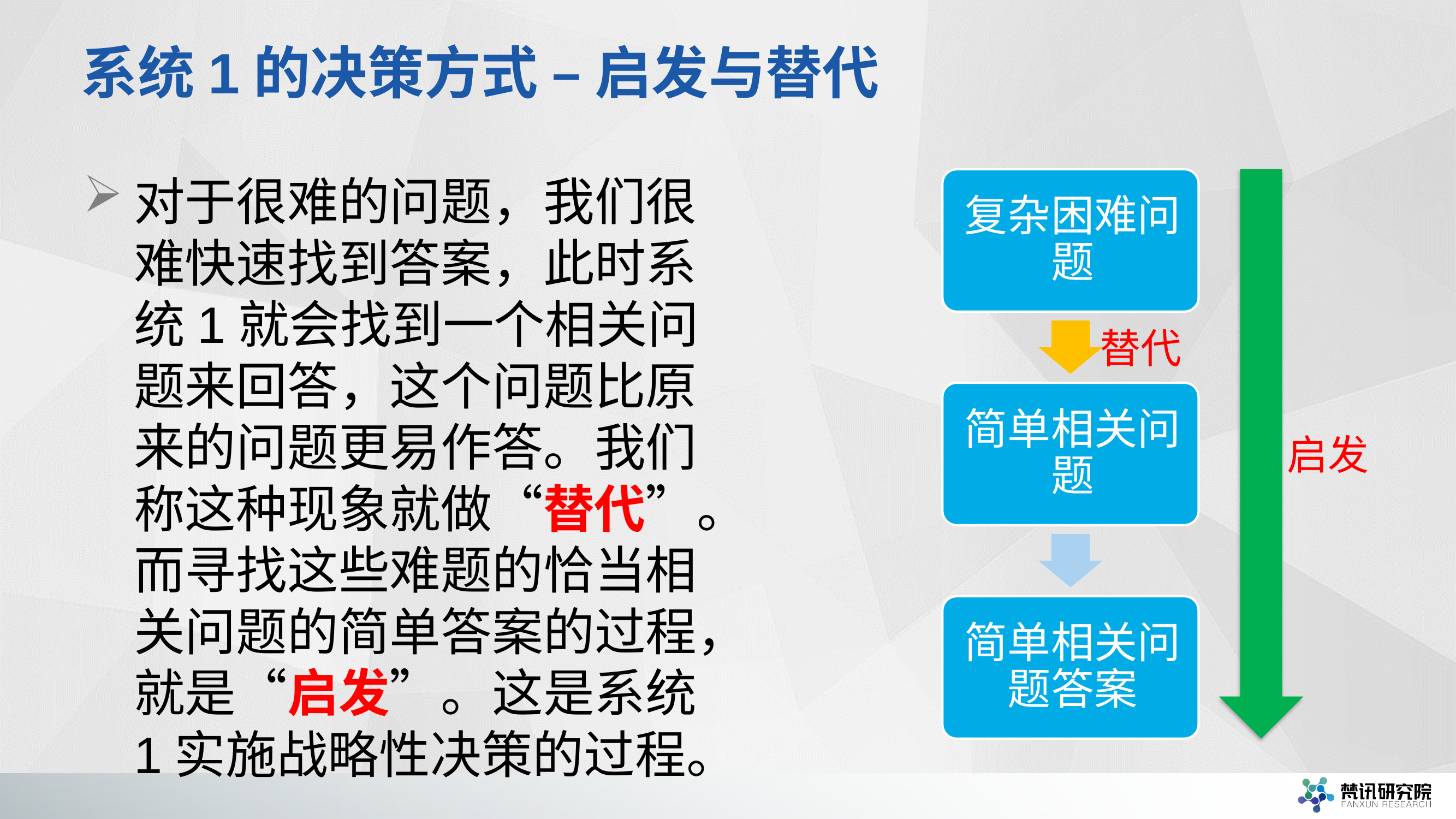

# 系统1的决策方式 – 启发与替代
对于很难的问题，我们很难快速找到答案，此时系统1就会找到一个相关问题来回答，这个问题比原来的问题更易作答。我们称这种现象就做“替代”。而寻找这些难题的恰当相关问题的简单答案的过程，就是“启发”。这是系统1实施战略性决策的过程。
复杂困难问题

简单相关问题

简单相关问题答案

替代
启发